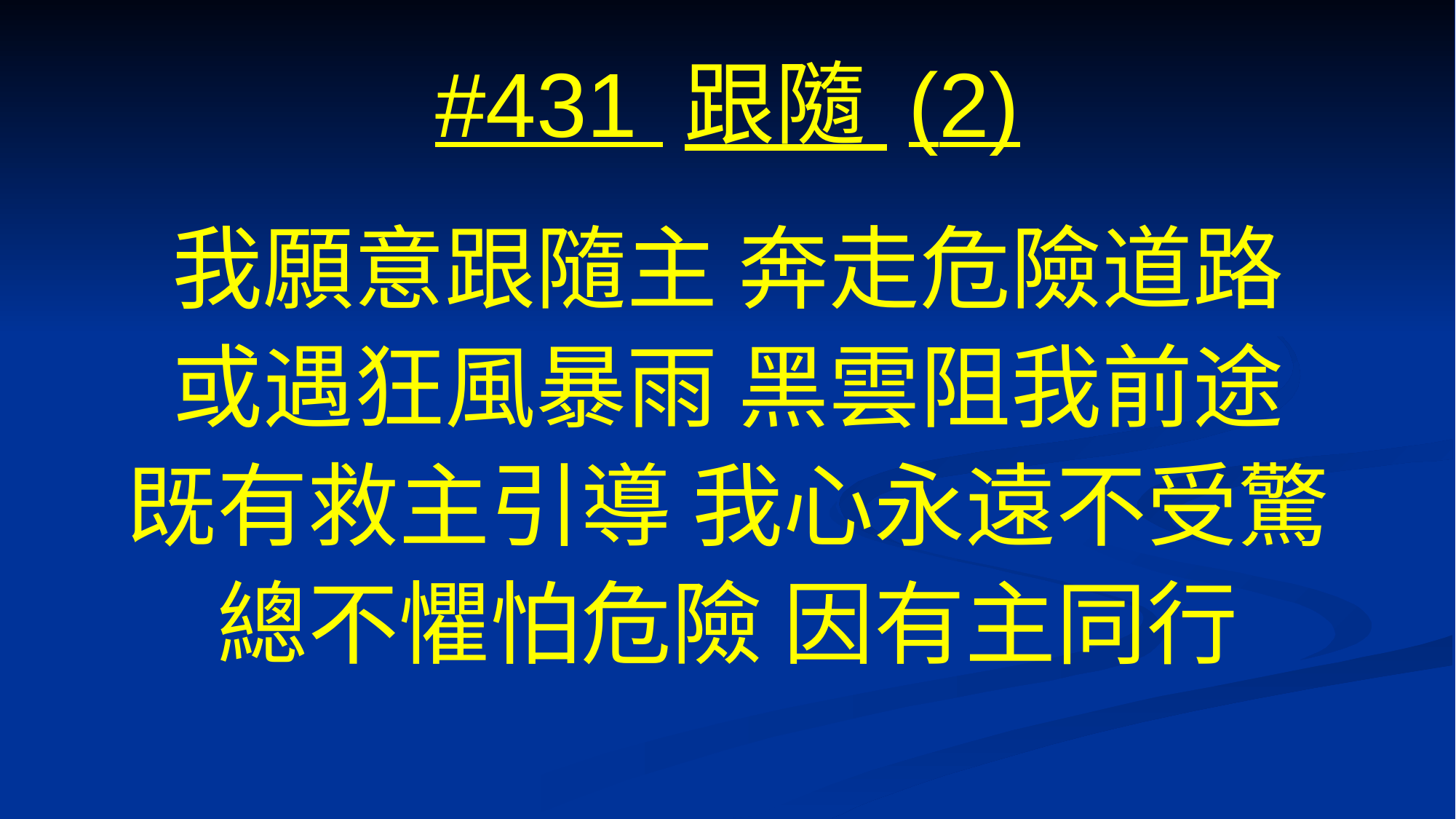

# #431 跟隨 (2)
我願意跟隨主 奔走危險道路
或遇狂風暴雨 黑雲阻我前途
既有救主引導 我心永遠不受驚
總不懼怕危險 因有主同行